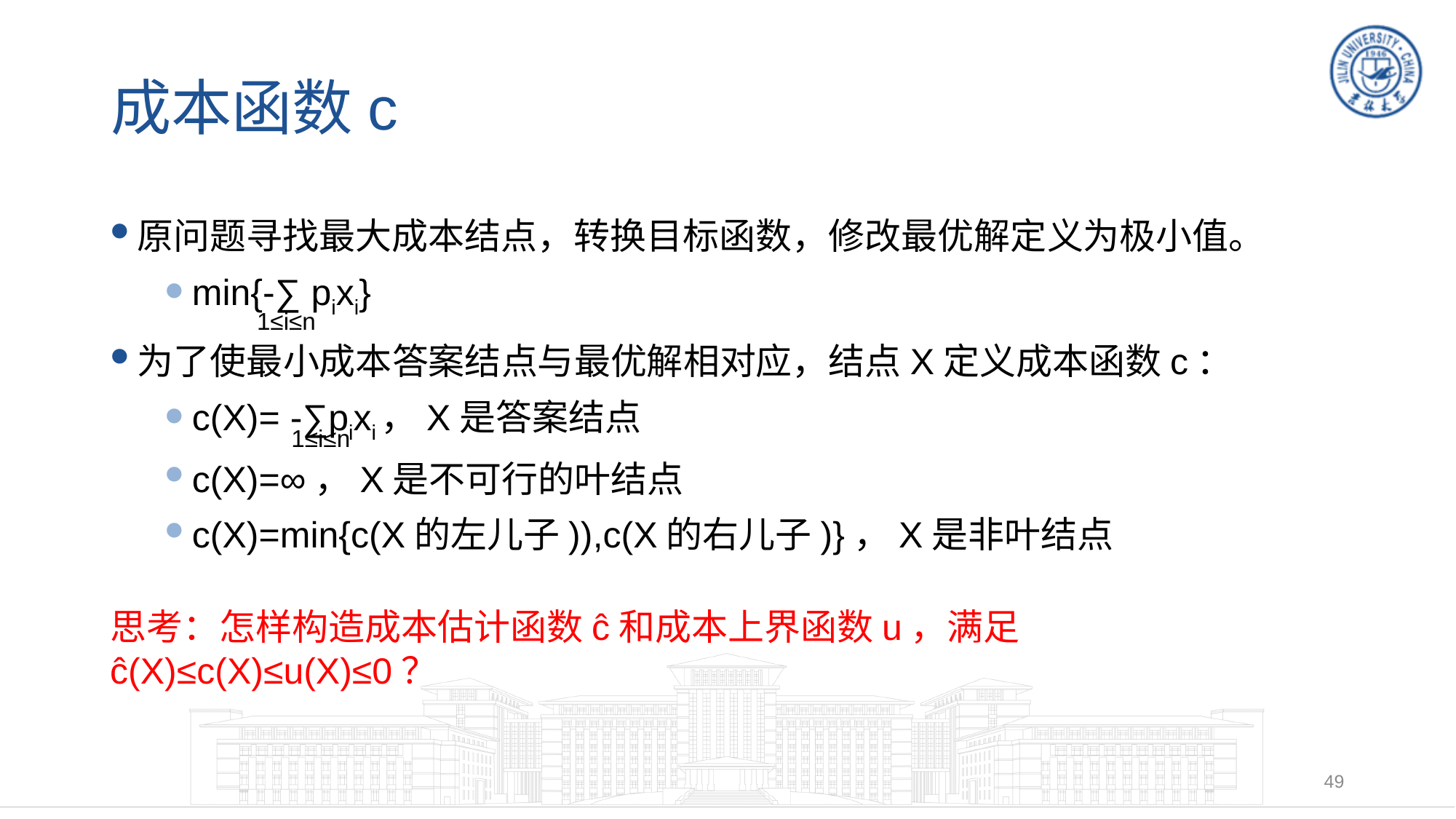

# 成本函数c
原问题寻找最大成本结点，转换目标函数，修改最优解定义为极小值。
min{-∑ pixi}
为了使最小成本答案结点与最优解相对应，结点X定义成本函数c：
c(X)= -∑pixi，X是答案结点
c(X)=∞，X是不可行的叶结点
c(X)=min{c(X的左儿子)),c(X的右儿子)}，X是非叶结点

1≤i≤n
1≤i≤n
思考：怎样构造成本估计函数ĉ和成本上界函数u，满足ĉ(X)≤c(X)≤u(X)≤0？
49